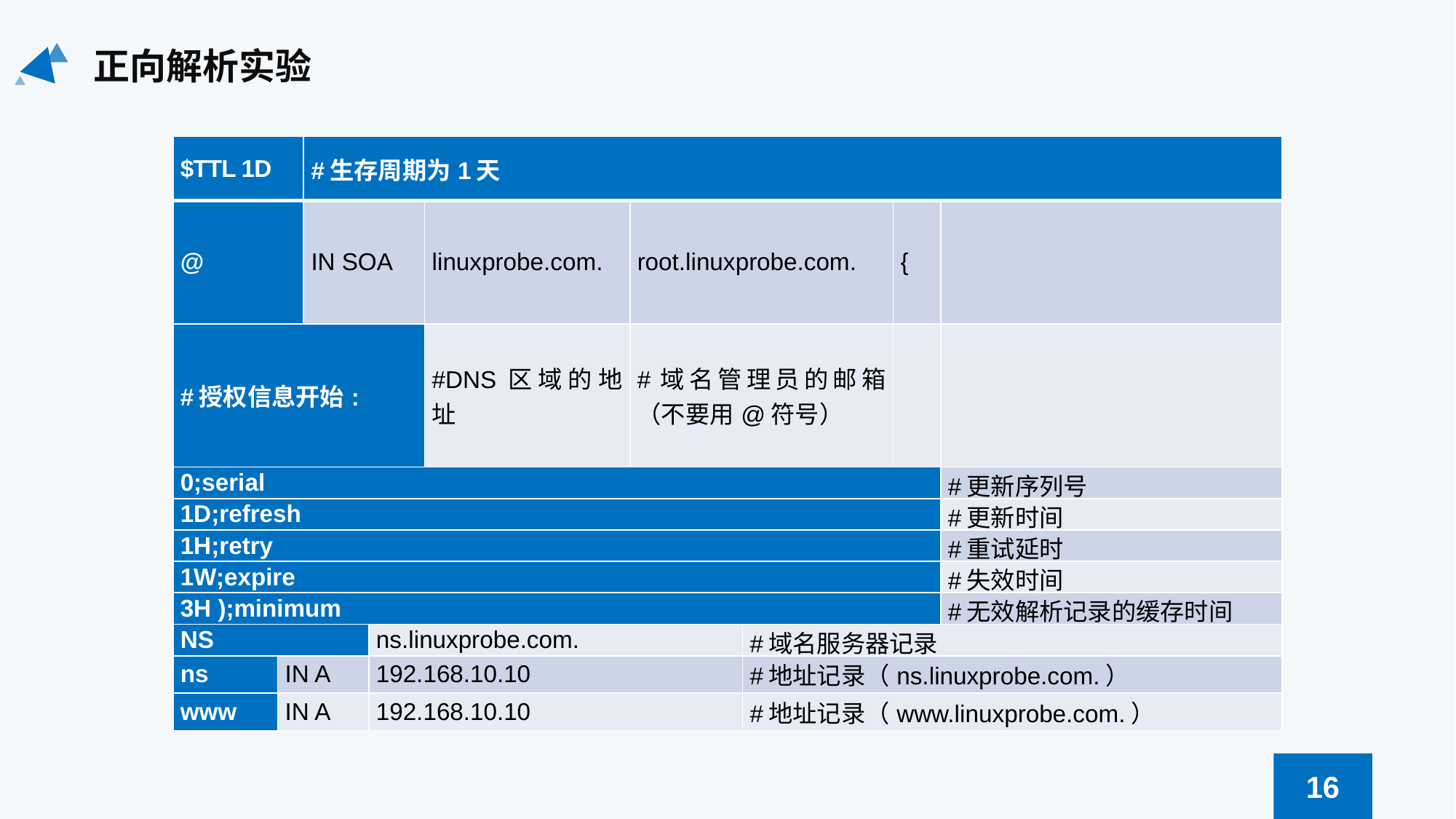

正向解析实验

| $TTL 1D |  | #生存周期为1天 |  |  |  |  |  |  |
| --- | --- | --- | --- | --- | --- | --- | --- | --- |
| @ |  | IN SOA |  | linuxprobe.com. | root.linuxprobe.com. |  | { |  |
| #授权信息开始: |  |  |  | #DNS区域的地址 | #域名管理员的邮箱（不要用@符号） |  |  |  |
| 0;serial |  |  |  |  |  |  |  | #更新序列号 |
| 1D;refresh |  |  |  |  |  |  |  | #更新时间 |
| 1H;retry |  |  |  |  |  |  |  | #重试延时 |
| 1W;expire |  |  |  |  |  |  |  | #失效时间 |
| 3H );minimum |  |  |  |  |  |  |  | #无效解析记录的缓存时间 |
| NS |  |  | ns.linuxprobe.com. |  |  | #域名服务器记录 |  |  |
| ns | IN A | IN A | 192.168.10.10 |  |  | #地址记录（ns.linuxprobe.com.） |  |  |
| www | IN A | IN A | 192.168.10.10 |  |  | #地址记录（www.linuxprobe.com.） |  |  |

16